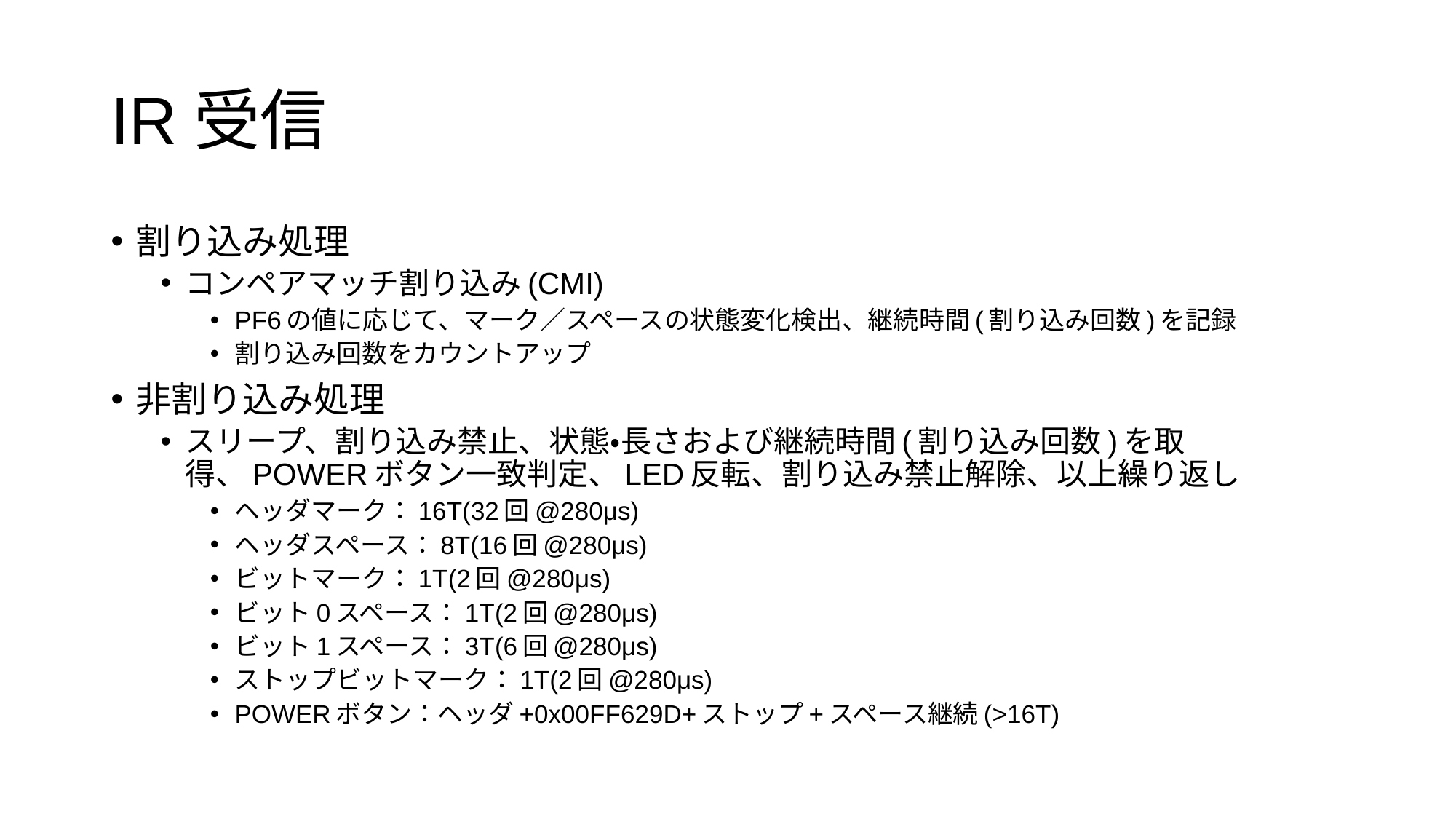

# IR受信
割り込み処理
コンペアマッチ割り込み(CMI)
PF6の値に応じて、マーク／スペースの状態変化検出、継続時間(割り込み回数)を記録
割り込み回数をカウントアップ
非割り込み処理
スリープ、割り込み禁止、状態・長さおよび継続時間(割り込み回数)を取得、POWERボタン一致判定、LED反転、割り込み禁止解除、以上繰り返し
ヘッダマーク：16T(32回@280μs)
ヘッダスペース：8T(16回@280μs)
ビットマーク：1T(2回@280μs)
ビット0スペース：1T(2回@280μs)
ビット1スペース：3T(6回@280μs)
ストップビットマーク：1T(2回@280μs)
POWERボタン：ヘッダ+0x00FF629D+ストップ+スペース継続(>16T)